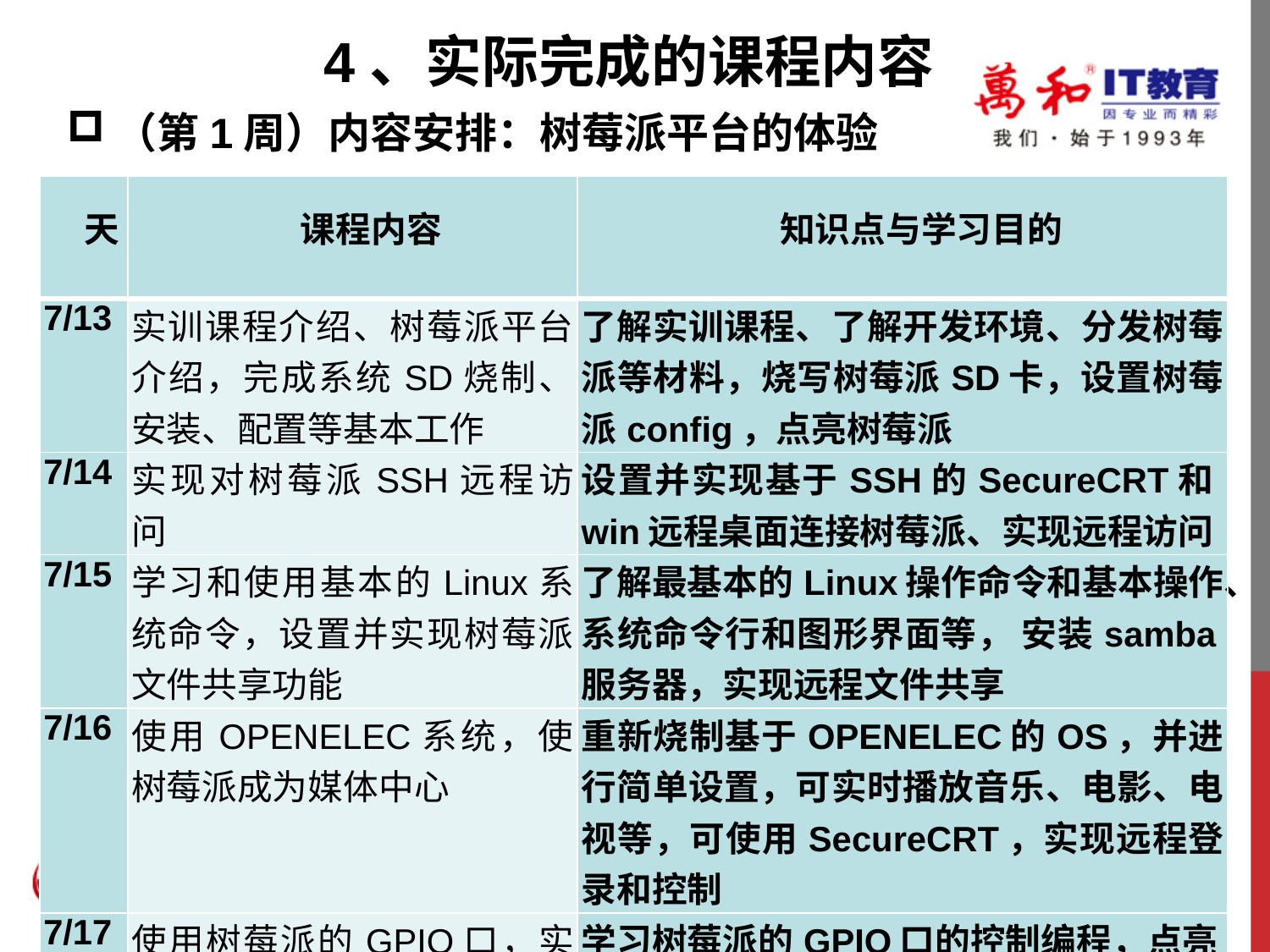

# 4、实际完成的课程内容
（第1周）内容安排：树莓派平台的体验
| 天 | 课程内容 | 知识点与学习目的 |
| --- | --- | --- |
| 7/13 | 实训课程介绍、树莓派平台介绍，完成系统SD烧制、安装、配置等基本工作 | 了解实训课程、了解开发环境、分发树莓派等材料，烧写树莓派SD卡，设置树莓派config，点亮树莓派 |
| 7/14 | 实现对树莓派SSH远程访问 | 设置并实现基于SSH的SecureCRT和win远程桌面连接树莓派、实现远程访问 |
| 7/15 | 学习和使用基本的Linux系统命令，设置并实现树莓派文件共享功能 | 了解最基本的Linux操作命令和基本操作、系统命令行和图形界面等， 安装samba服务器，实现远程文件共享 |
| 7/16 | 使用OPENELEC系统，使树莓派成为媒体中心 | 重新烧制基于OPENELEC的OS，并进行简单设置，可实时播放音乐、电影、电视等，可使用SecureCRT，实现远程登录和控制 |
| 7/17 | 使用树莓派的GPIO口，实现对LED的控制 | 学习树莓派的GPIO口的控制编程，点亮1-5个（轮流闪烁）LED灯 |
| 7/18 | 休息 |  |